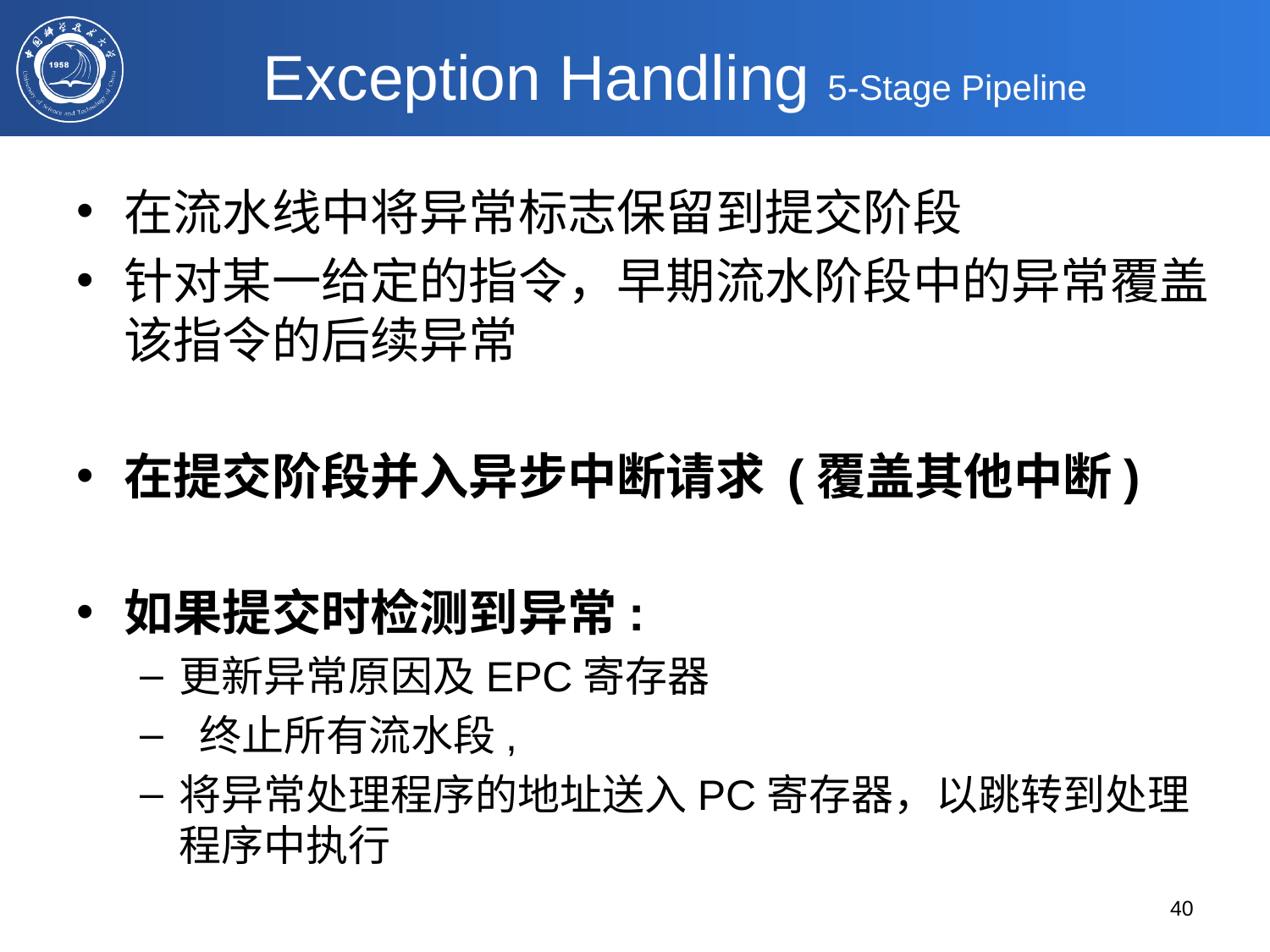

# Exception Handling 5-Stage Pipeline
在流水线中将异常标志保留到提交阶段
针对某一给定的指令，早期流水阶段中的异常覆盖该指令的后续异常

在提交阶段并入异步中断请求 (覆盖其他中断)

如果提交时检测到异常:
更新异常原因及EPC寄存器
 终止所有流水段,
将异常处理程序的地址送入PC寄存器，以跳转到处理程序中执行
40